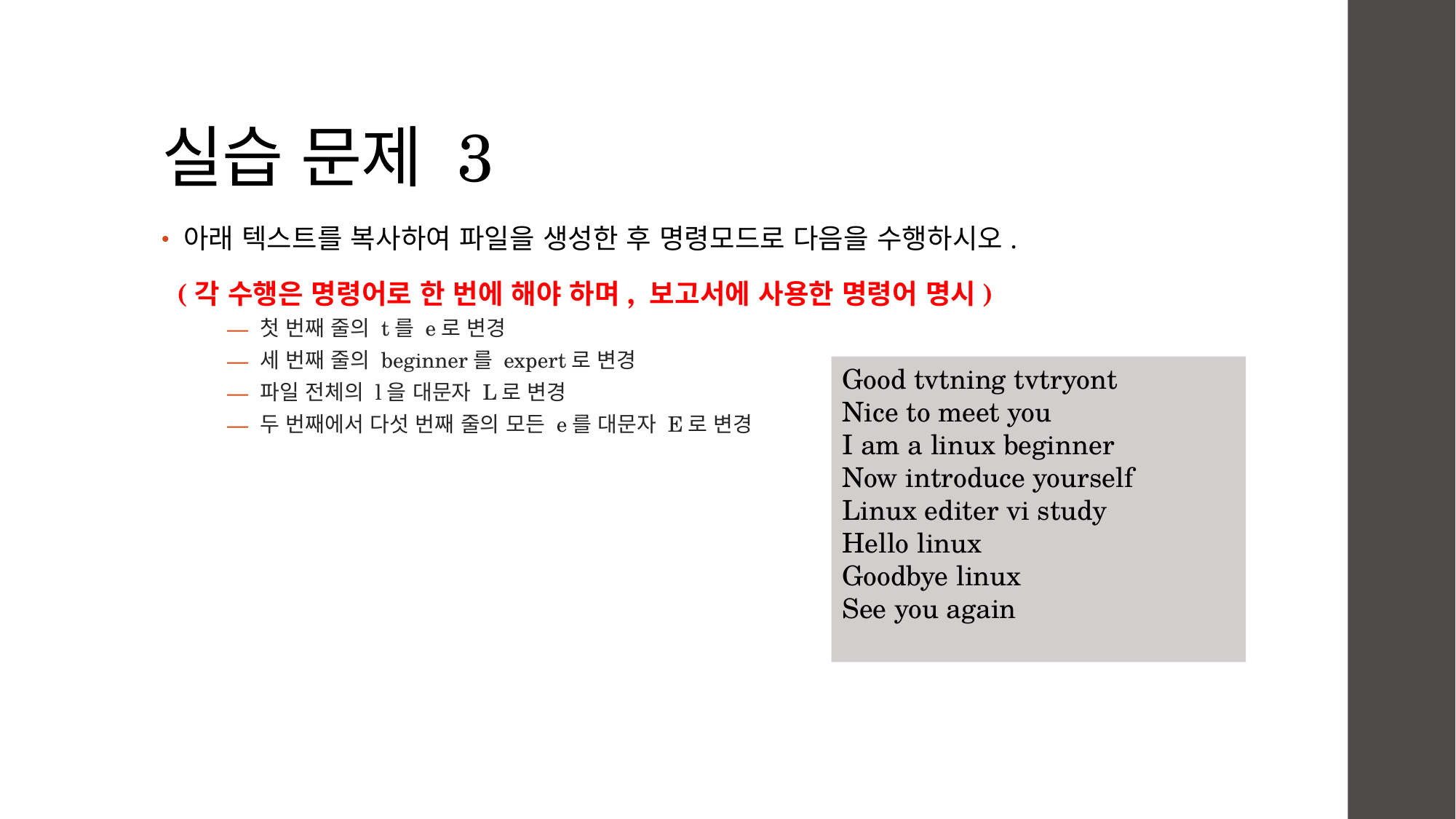

# 실습 문제 3
아래 텍스트를 복사하여 파일을 생성한 후 명령모드로 다음을 수행하시오.
  (각 수행은 명령어로 한 번에 해야 하며, 보고서에 사용한 명령어 명시)
 첫 번째 줄의 t를 e로 변경
 세 번째 줄의 beginner를 expert로 변경
 파일 전체의 l을 대문자 L로 변경
 두 번째에서 다섯 번째 줄의 모든 e를 대문자 E로 변경

Good tvtning tvtryont
Nice to meet you
I am a linux beginner
Now introduce yourself
Linux editer vi study
Hello linux
Goodbye linux
See you again